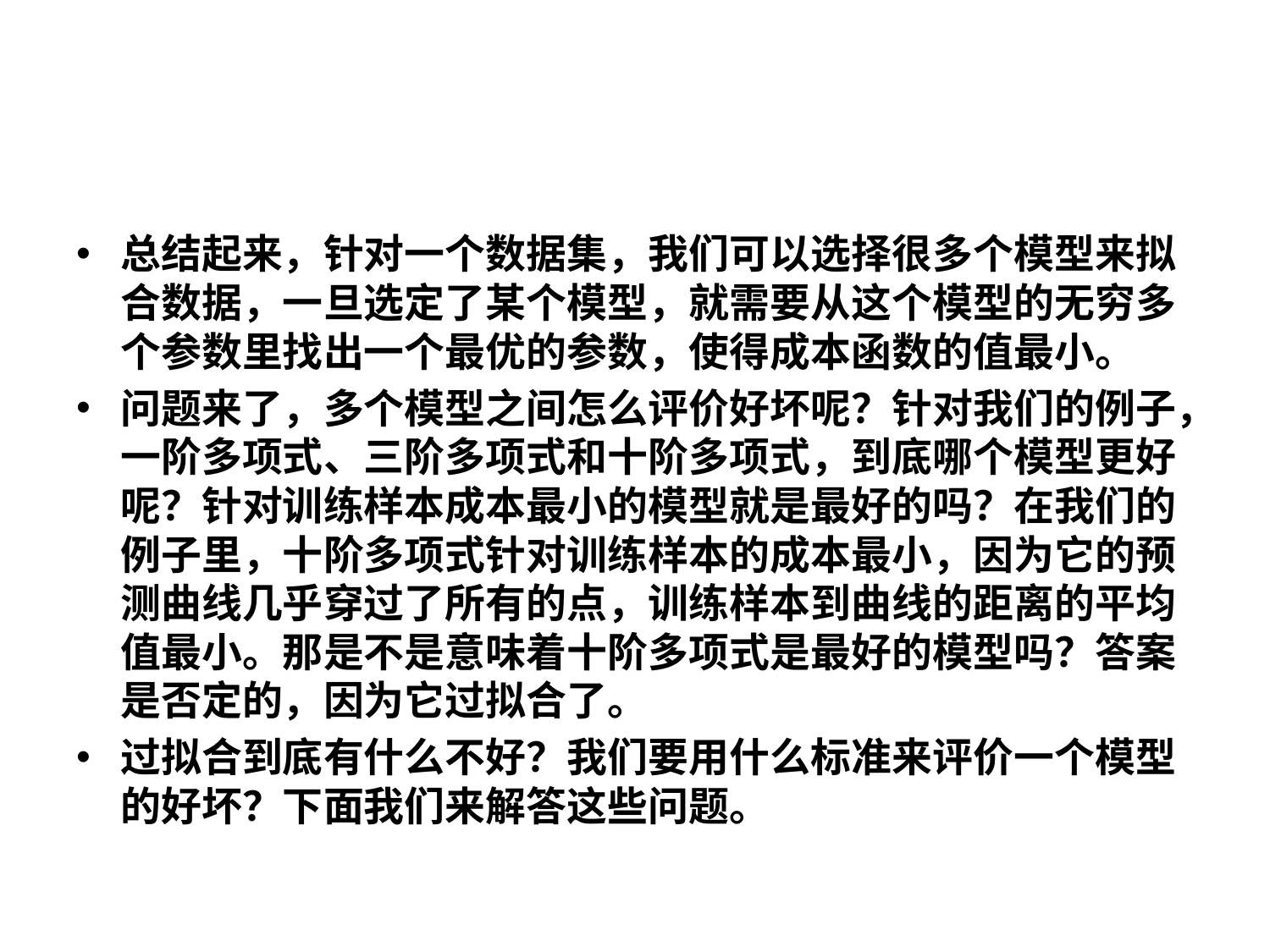

#
总结起来，针对一个数据集，我们可以选择很多个模型来拟合数据，一旦选定了某个模型，就需要从这个模型的无穷多个参数里找出一个最优的参数，使得成本函数的值最小。
问题来了，多个模型之间怎么评价好坏呢？针对我们的例子，一阶多项式、三阶多项式和十阶多项式，到底哪个模型更好呢？针对训练样本成本最小的模型就是最好的吗？在我们的例子里，十阶多项式针对训练样本的成本最小，因为它的预测曲线几乎穿过了所有的点，训练样本到曲线的距离的平均值最小。那是不是意味着十阶多项式是最好的模型吗？答案是否定的，因为它过拟合了。
过拟合到底有什么不好？我们要用什么标准来评价一个模型的好坏？下面我们来解答这些问题。